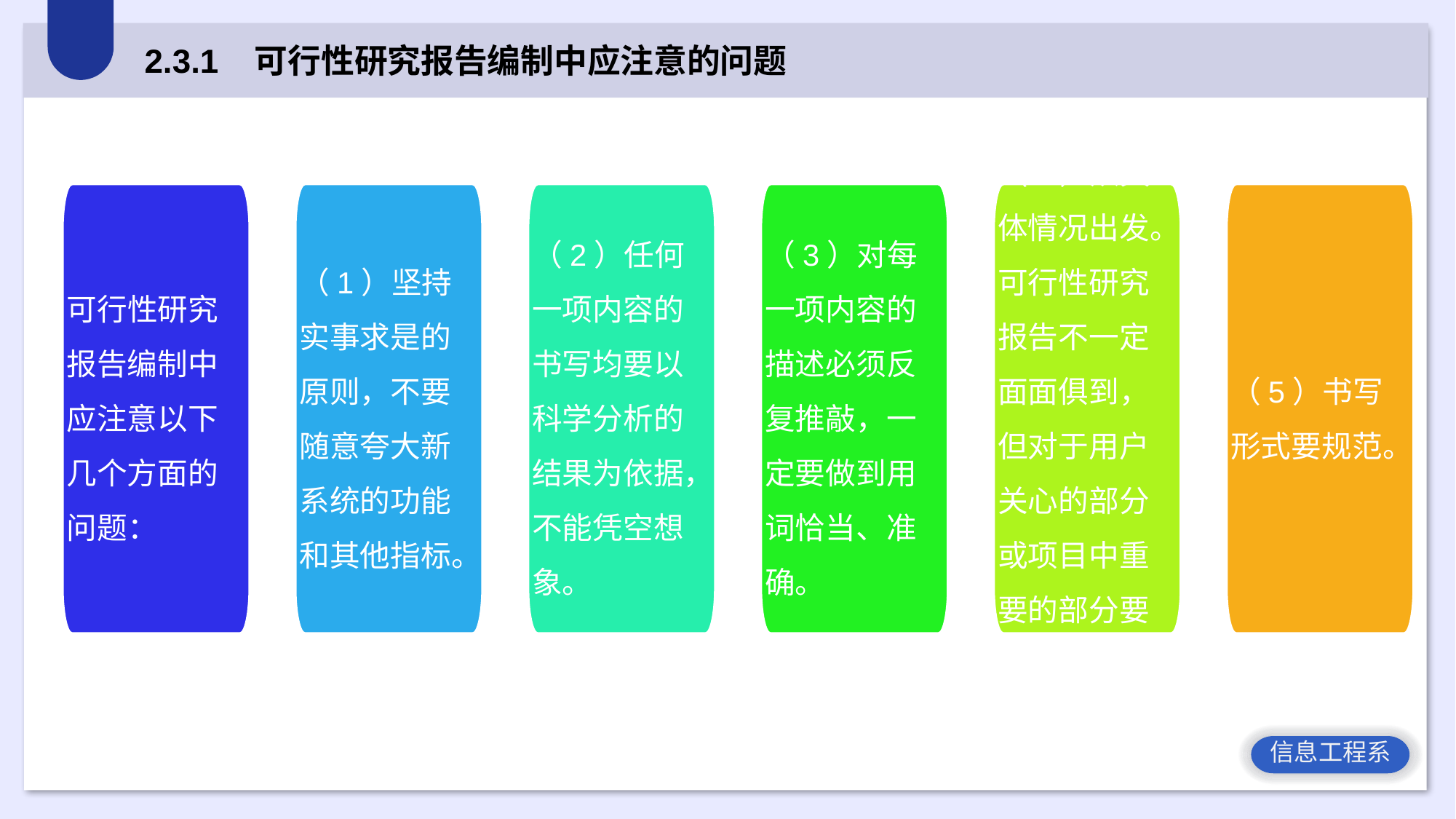

2.3.1   可行性研究报告编制中应注意的问题
可行性研究报告编制中应注意以下几个方面的问题：
（1）坚持实事求是的原则，不要随意夸大新系统的功能和其他指标。
（2）任何一项内容的书写均要以科学分析的结果为依据，不能凭空想象。
（3）对每一项内容的描述必须反复推敲，一定要做到用词恰当、准确。
（4）从具体情况出发。可行性研究报告不一定面面俱到，但对于用户关心的部分或项目中重要的部分要重点阐明。
（5）书写形式要规范。